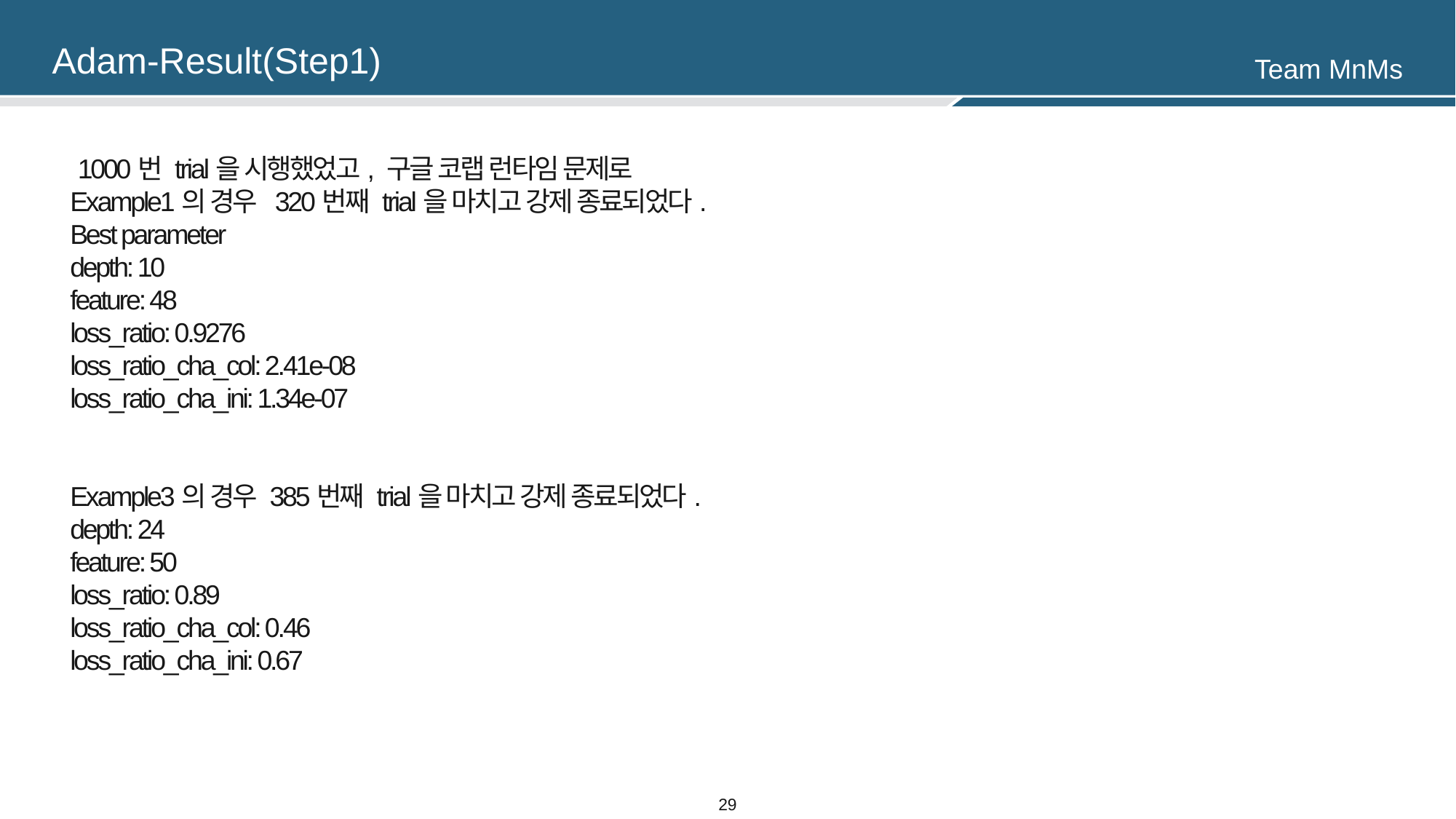

Adam-Result(Step1)
 1000번 trial을 시행했었고, 구글 코랩 런타임 문제로
Example1의 경우  320번째 trial을 마치고 강제 종료되었다.
Best parameter
depth: 10
feature: 48
loss_ratio: 0.9276
loss_ratio_cha_col: 2.41e-08
loss_ratio_cha_ini: 1.34e-07

Example3의 경우 385번째 trial을 마치고 강제 종료되었다.
depth: 24
feature: 50
loss_ratio: 0.89
loss_ratio_cha_col: 0.46
loss_ratio_cha_ini: 0.67